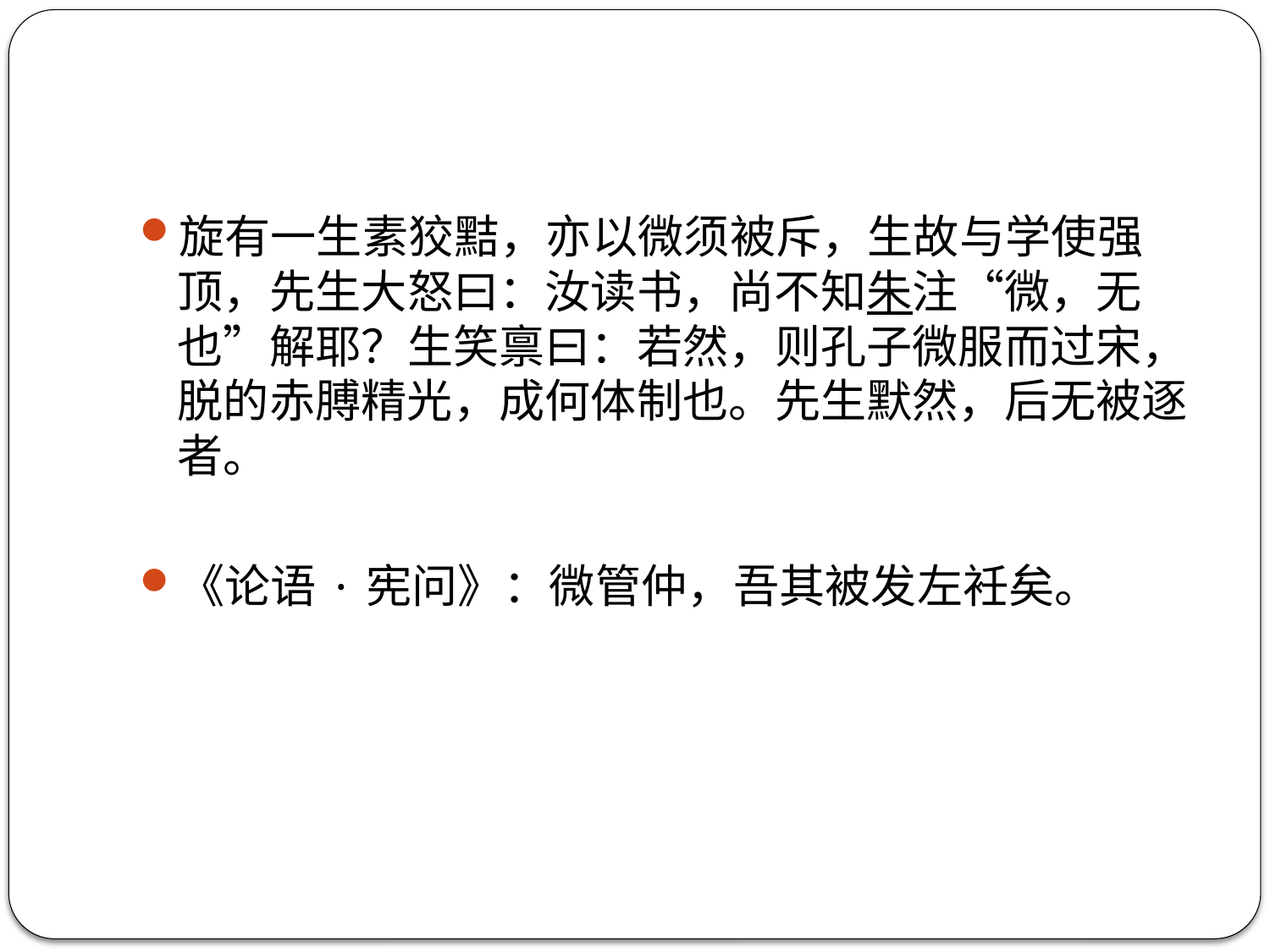

#
旋有一生素狡黠，亦以微须被斥，生故与学使强顶，先生大怒曰：汝读书，尚不知朱注“微，无也”解耶？生笑禀曰：若然，则孔子微服而过宋，脱的赤膊精光，成何体制也。先生默然，后无被逐者。

《论语·宪问》：微管仲，吾其被发左衽矣。